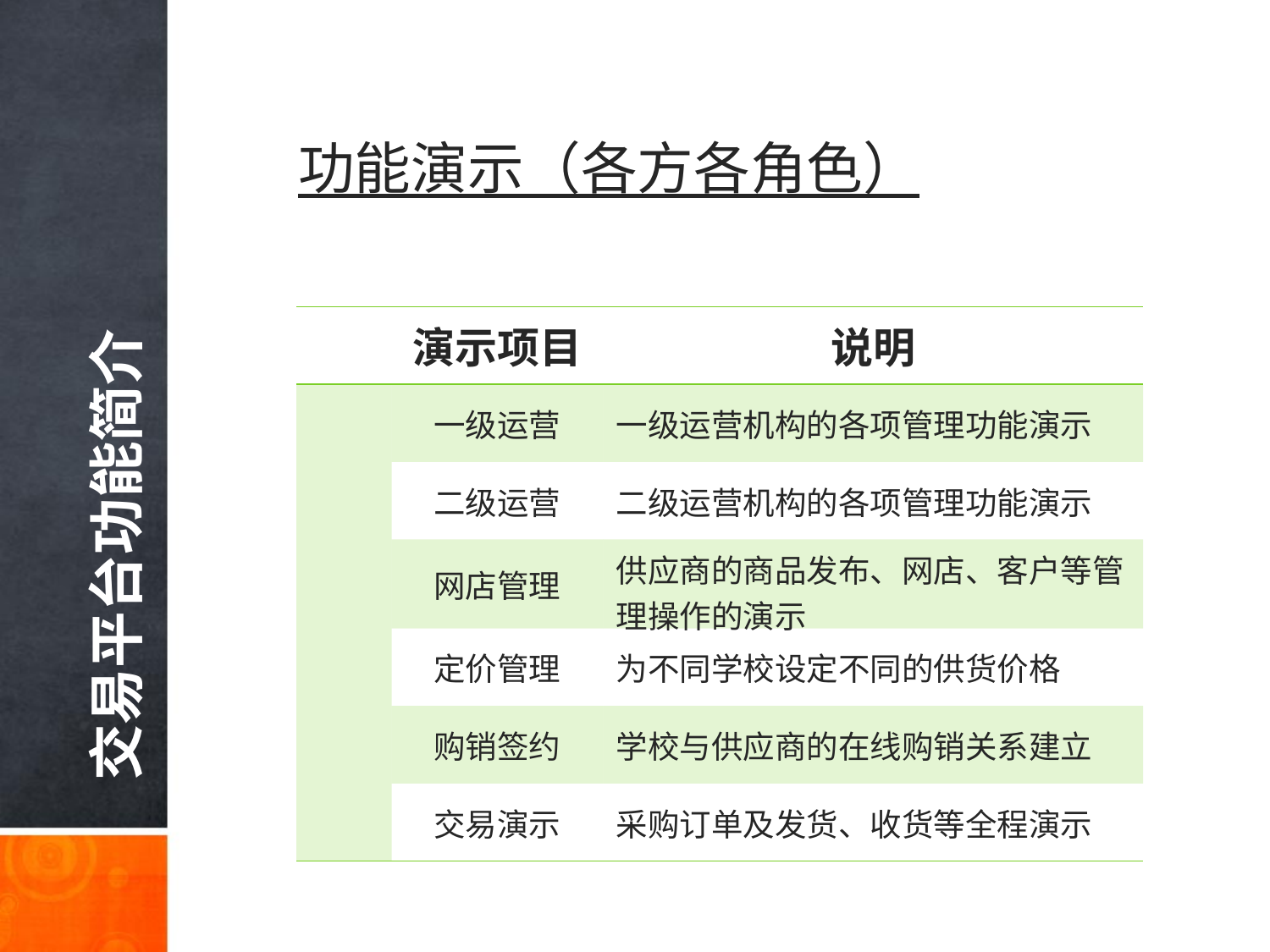

功能演示（各方各角色）
|  | 演示项目 | 说明 |
| --- | --- | --- |
|  | 一级运营 | 一级运营机构的各项管理功能演示 |
|  | 二级运营 | 二级运营机构的各项管理功能演示 |
|  | 网店管理 | 供应商的商品发布、网店、客户等管理操作的演示 |
|  | 定价管理 | 为不同学校设定不同的供货价格 |
|  | 购销签约 | 学校与供应商的在线购销关系建立 |
|  | 交易演示 | 采购订单及发货、收货等全程演示 |
交易平台功能简介